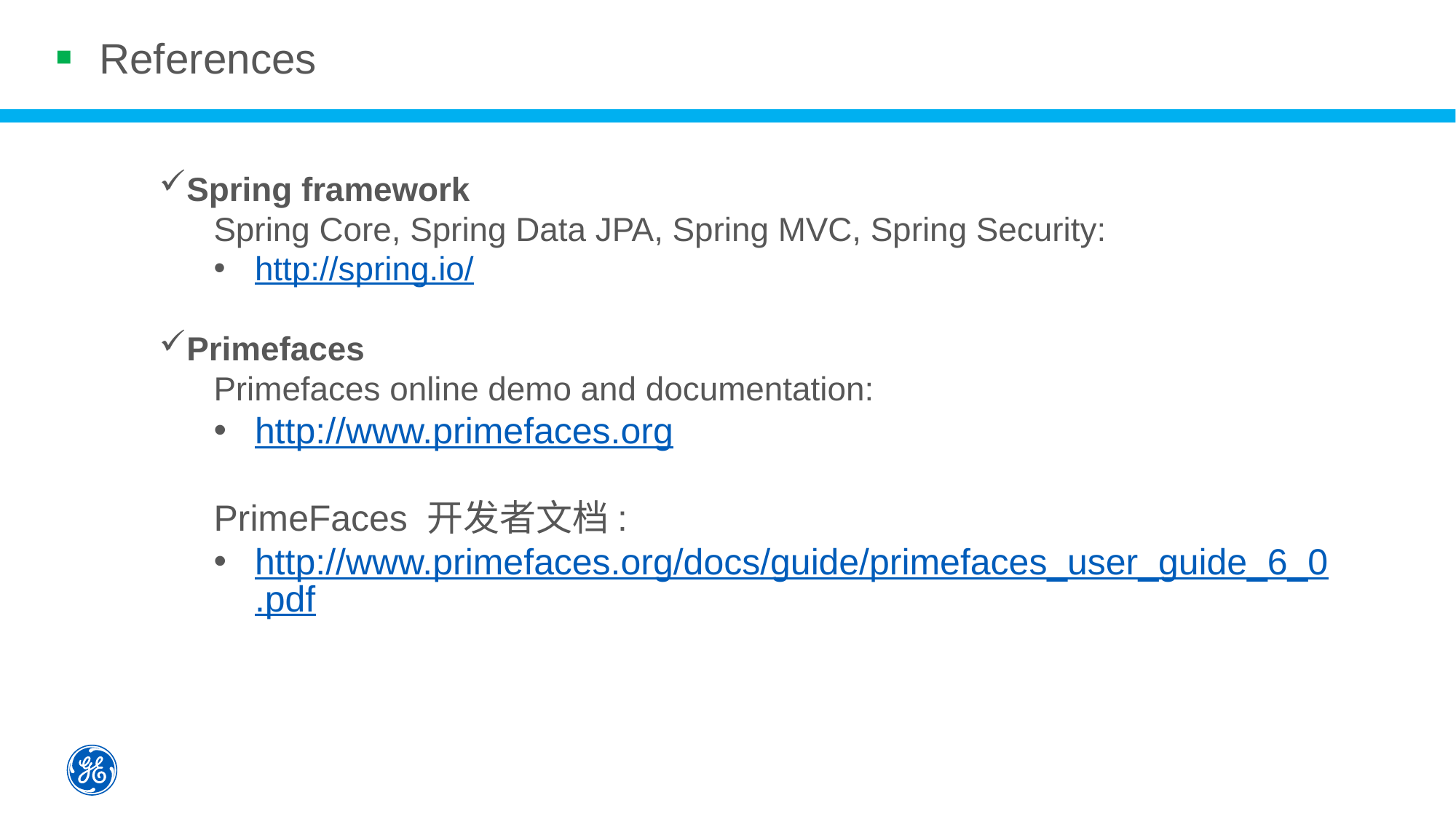

References

Spring framework
Spring Core, Spring Data JPA, Spring MVC, Spring Security:
http://spring.io/

Primefaces
Primefaces online demo and documentation:
http://www.primefaces.org

PrimeFaces 开发者文档:
http://www.primefaces.org/docs/guide/primefaces_user_guide_6_0.pdf